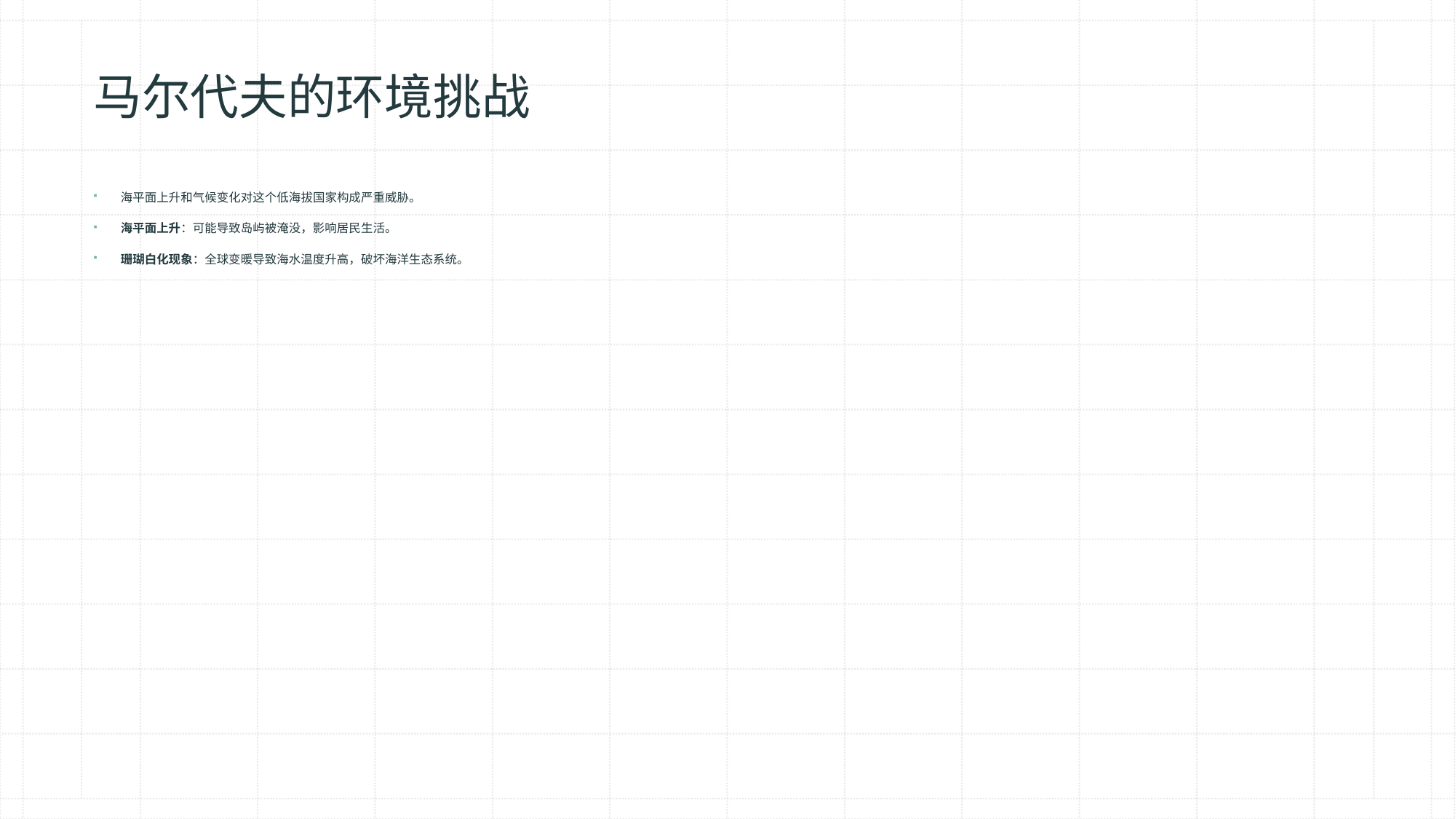

# 马尔代夫的环境挑战
海平面上升和气候变化对这个低海拔国家构成严重威胁。
海平面上升：可能导致岛屿被淹没，影响居民生活。
珊瑚白化现象：全球变暖导致海水温度升高，破坏海洋生态系统。